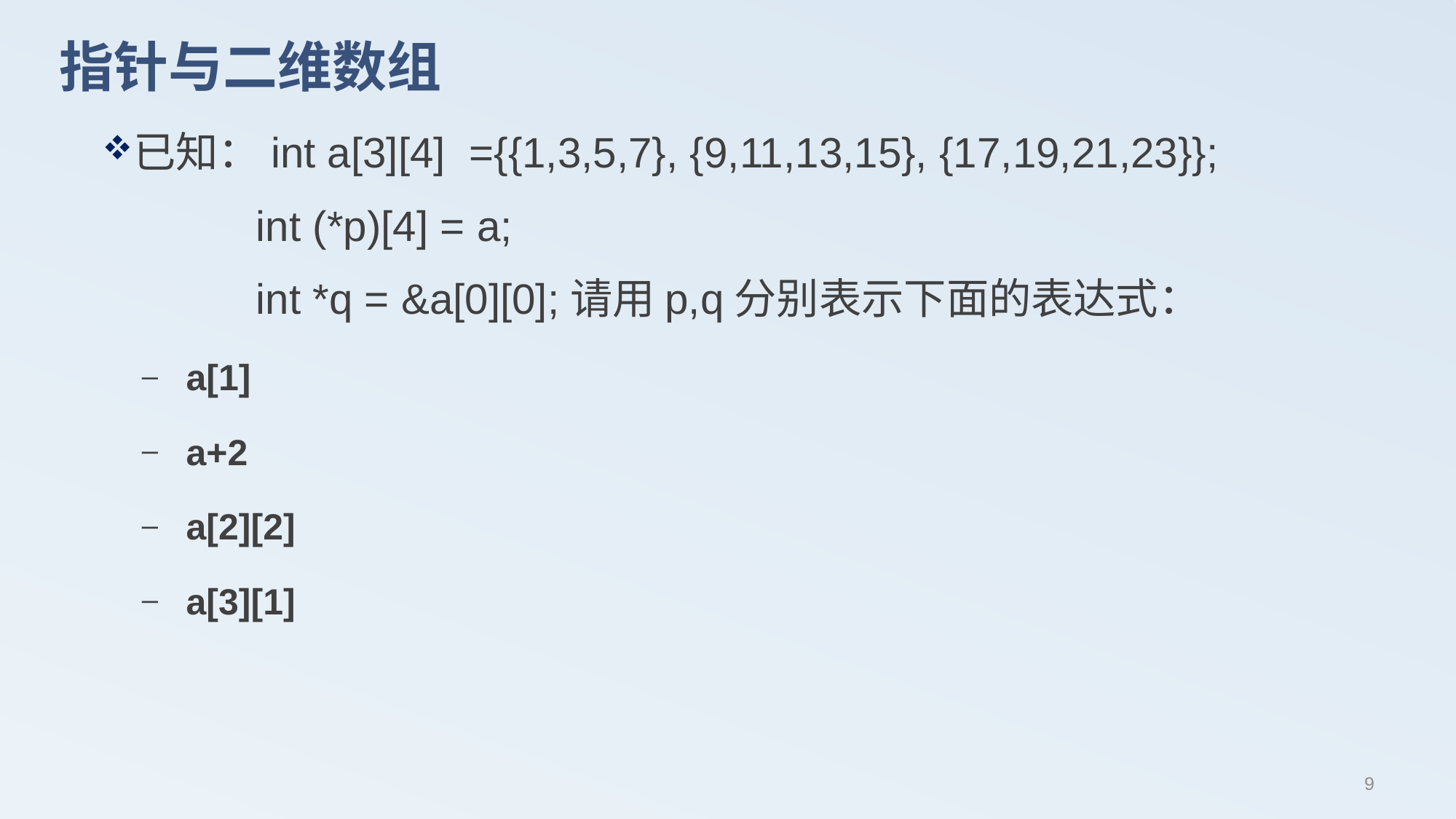

# 指针与二维数组
已知：int a[3][4]  ={{1,3,5,7}, {9,11,13,15}, {17,19,21,23}};
             int (*p)[4] = a;
             int *q = &a[0][0];请用p,q分别表示下面的表达式：
 a[1]
 a+2
 a[2][2]
 a[3][1]